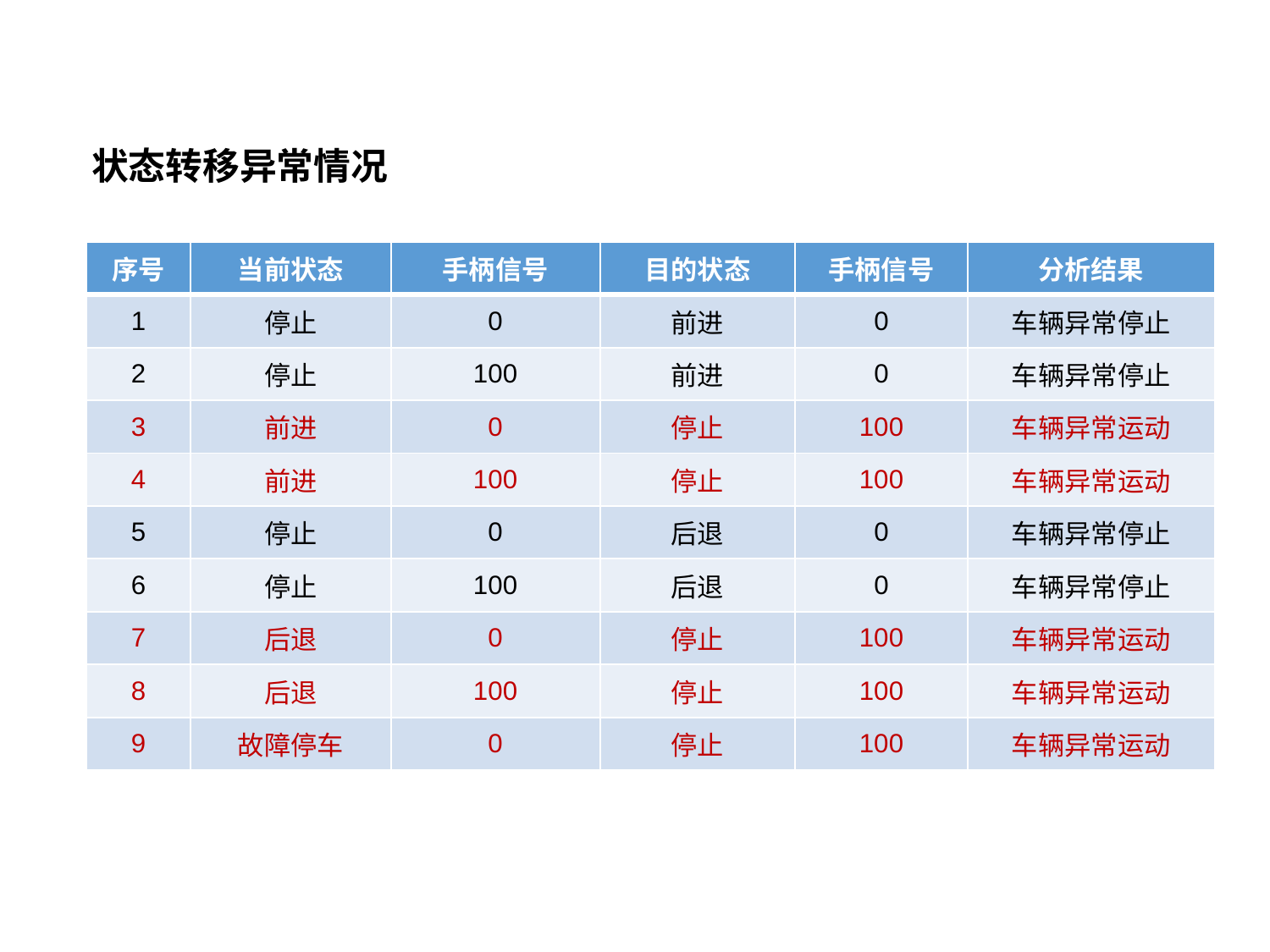

# 状态转移异常情况
| 序号 | 当前状态 | 手柄信号 | 目的状态 | 手柄信号 | 分析结果 |
| --- | --- | --- | --- | --- | --- |
| 1 | 停止 | 0 | 前进 | 0 | 车辆异常停止 |
| 2 | 停止 | 100 | 前进 | 0 | 车辆异常停止 |
| 3 | 前进 | 0 | 停止 | 100 | 车辆异常运动 |
| 4 | 前进 | 100 | 停止 | 100 | 车辆异常运动 |
| 5 | 停止 | 0 | 后退 | 0 | 车辆异常停止 |
| 6 | 停止 | 100 | 后退 | 0 | 车辆异常停止 |
| 7 | 后退 | 0 | 停止 | 100 | 车辆异常运动 |
| 8 | 后退 | 100 | 停止 | 100 | 车辆异常运动 |
| 9 | 故障停车 | 0 | 停止 | 100 | 车辆异常运动 |